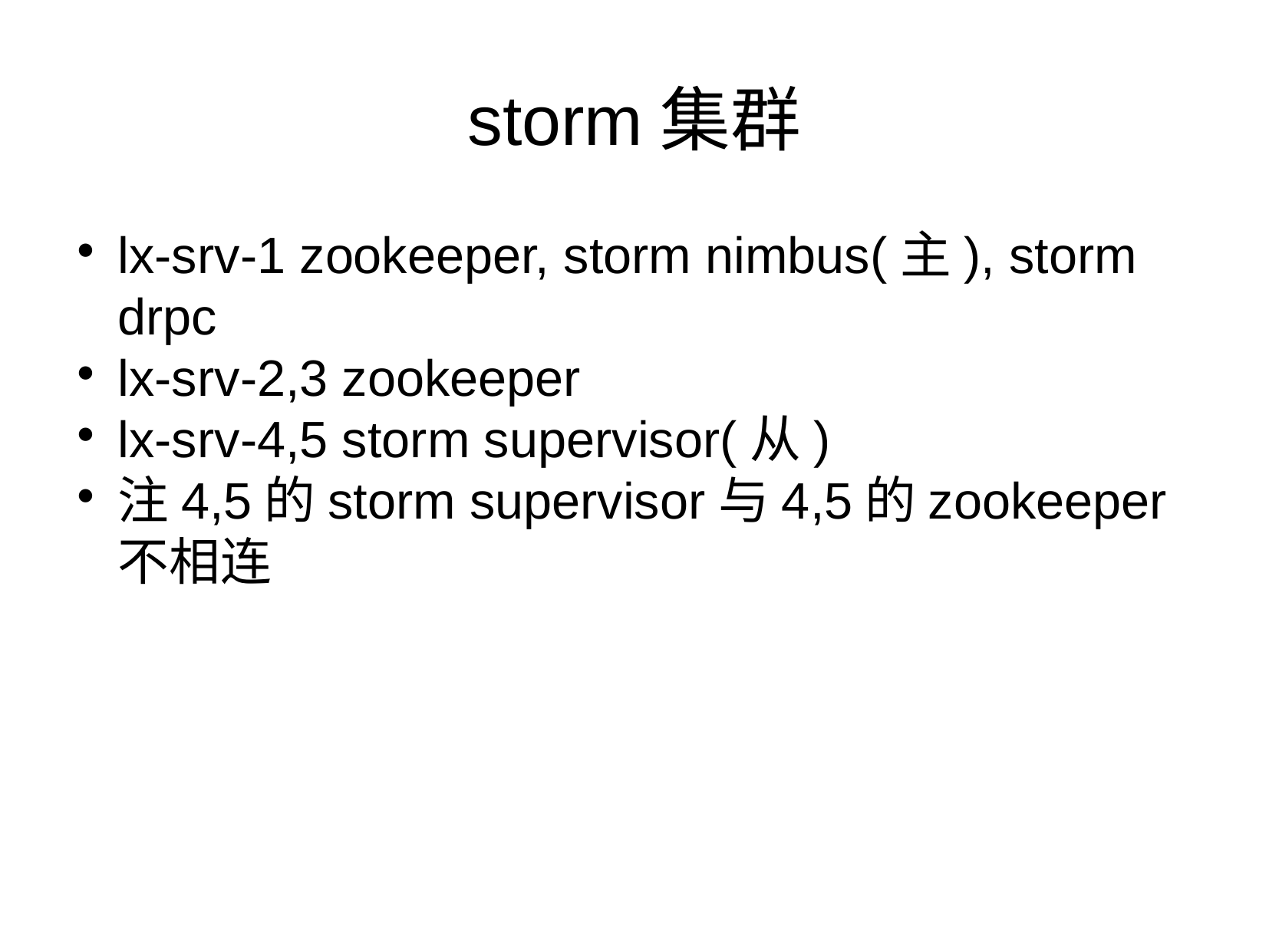

storm集群
lx-srv-1 zookeeper, storm nimbus(主), storm drpc
lx-srv-2,3 zookeeper
lx-srv-4,5 storm supervisor(从)
注4,5的storm supervisor与4,5的zookeeper不相连